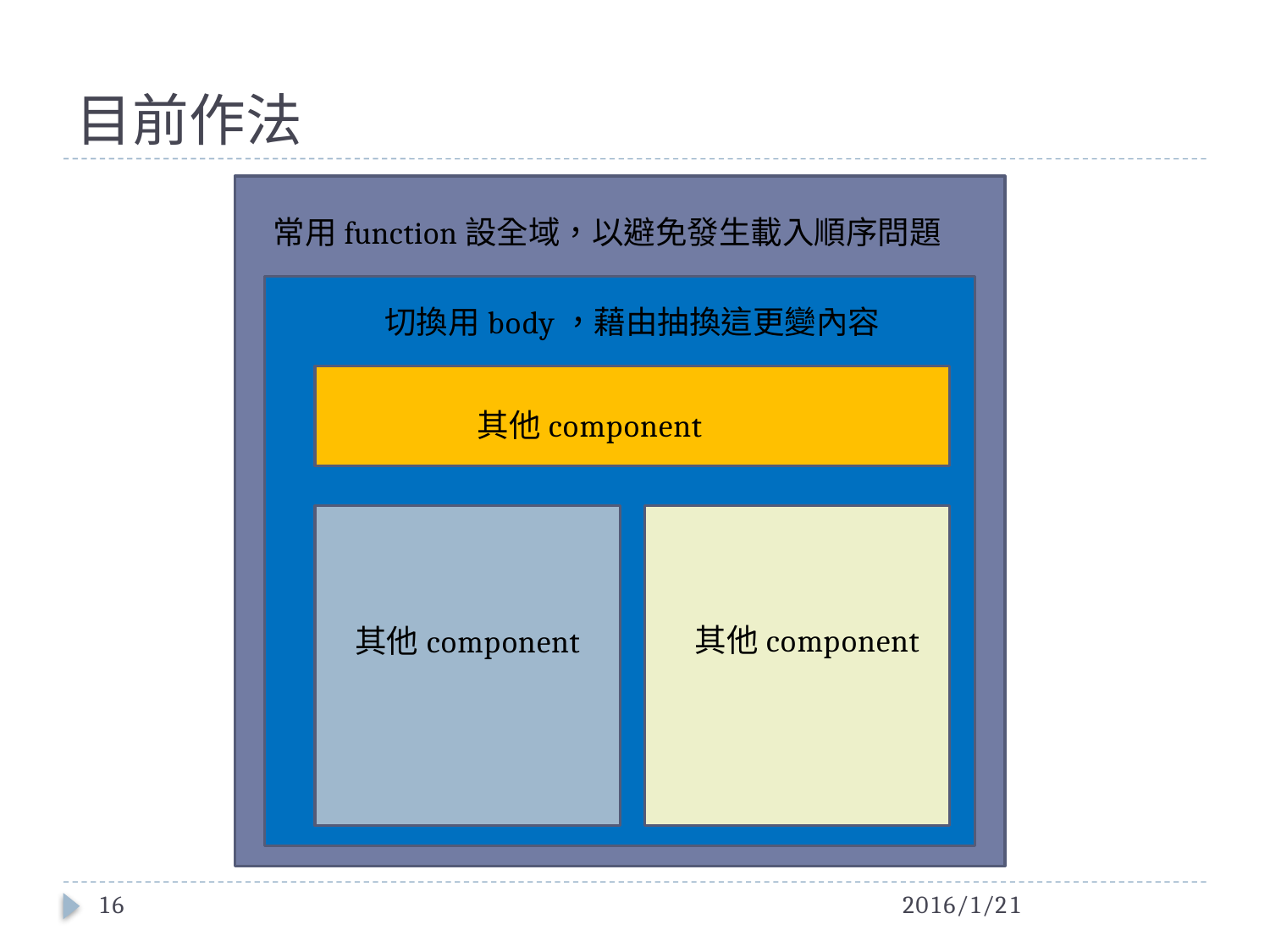

# 目前作法

常用function設全域，以避免發生載入順序問題

切換用body，藉由抽換這更變內容

其他component

其他component
其他component
16
2016/1/21